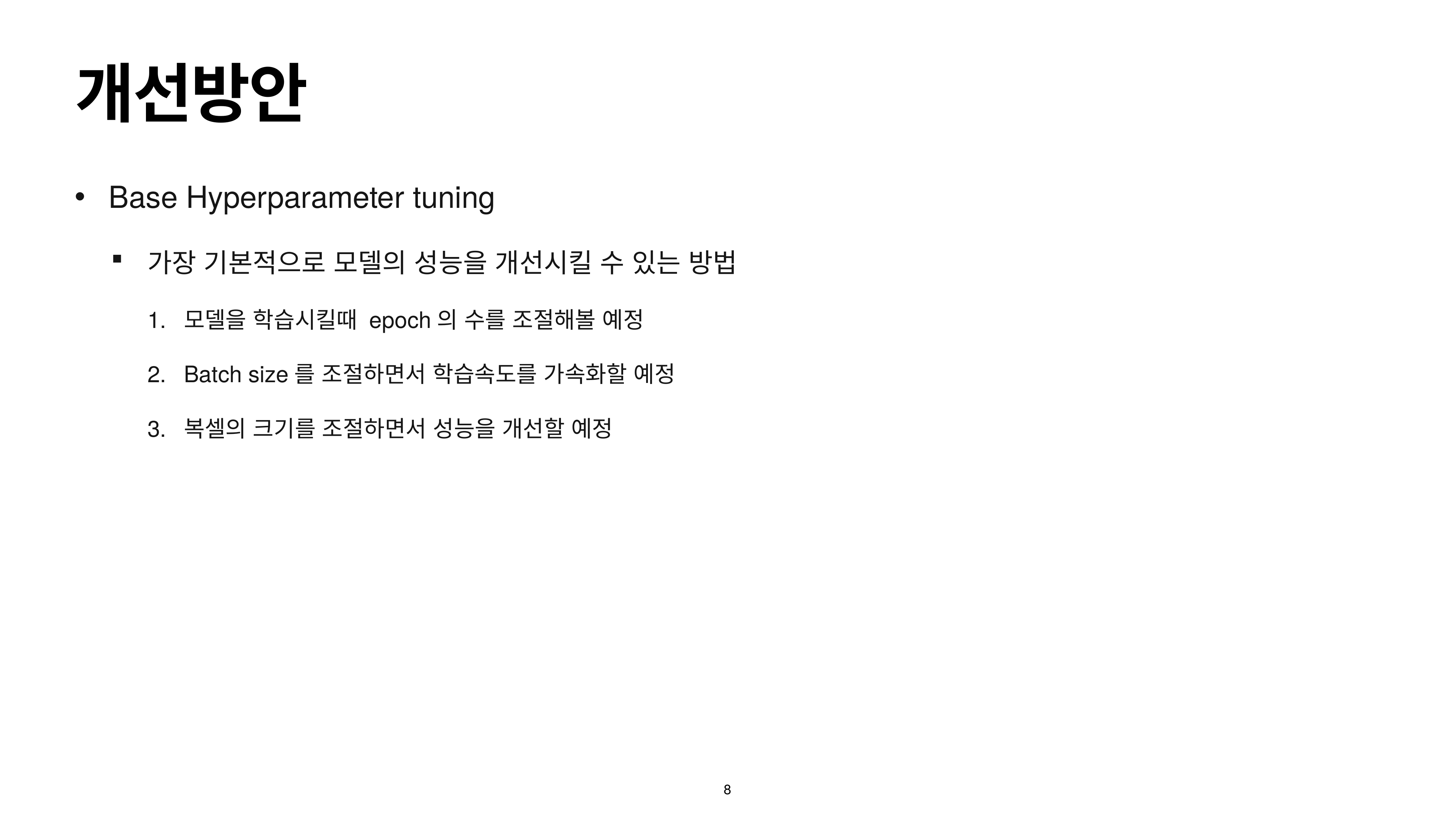

# 개선방안
Base Hyperparameter tuning
가장 기본적으로 모델의 성능을 개선시킬 수 있는 방법
모델을 학습시킬때 epoch의 수를 조절해볼 예정
Batch size를 조절하면서 학습속도를 가속화할 예정
복셀의 크기를 조절하면서 성능을 개선할 예정

8